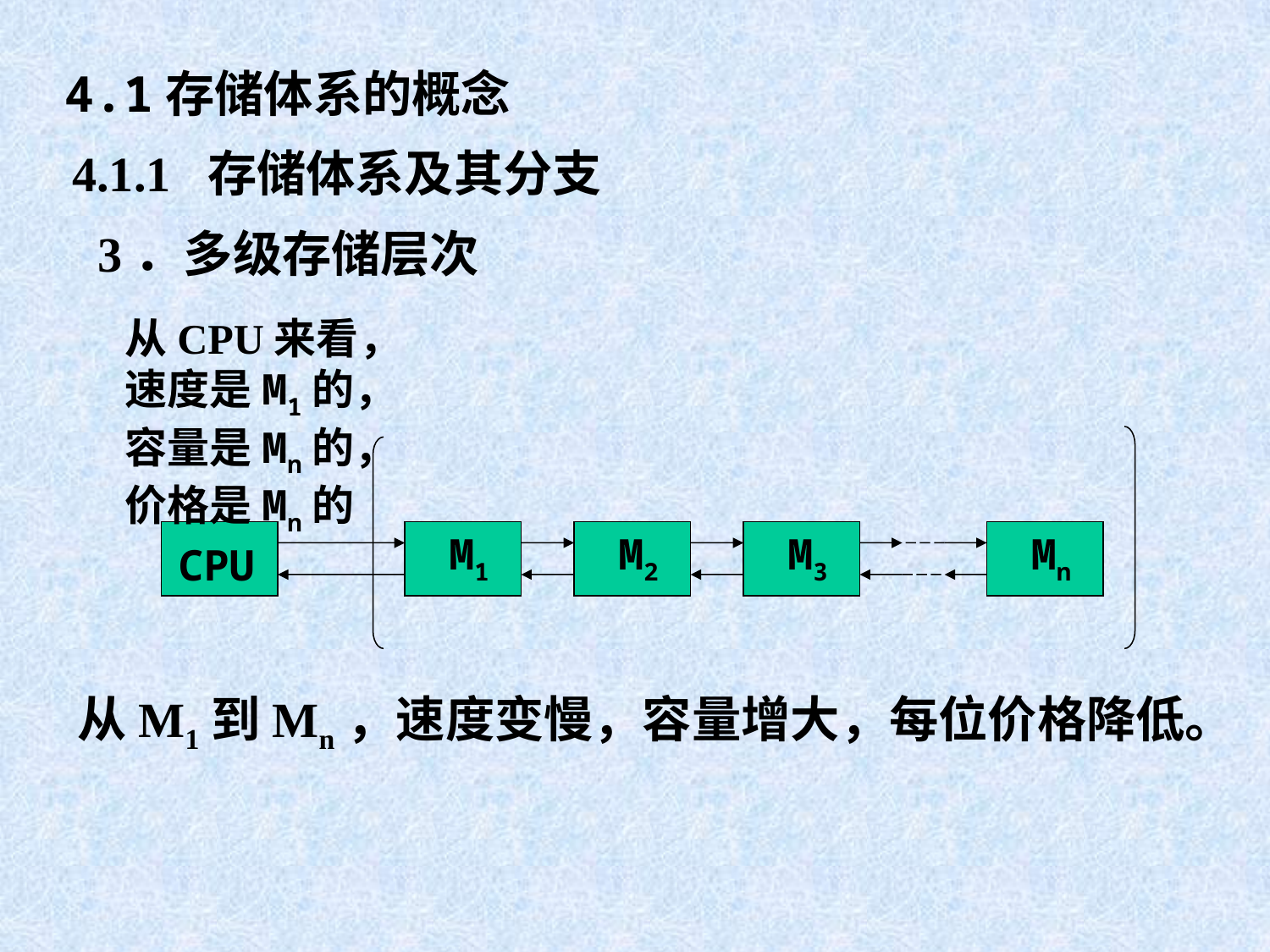

4.1存储体系的概念
4.1.1  存储体系及其分支
3．多级存储层次
从CPU来看，
速度是M1的，
容量是Mn的，
价格是Mn的

M1

M2

M3

Mn
CPU

从M1到Mn，速度变慢，容量增大，每位价格降低。